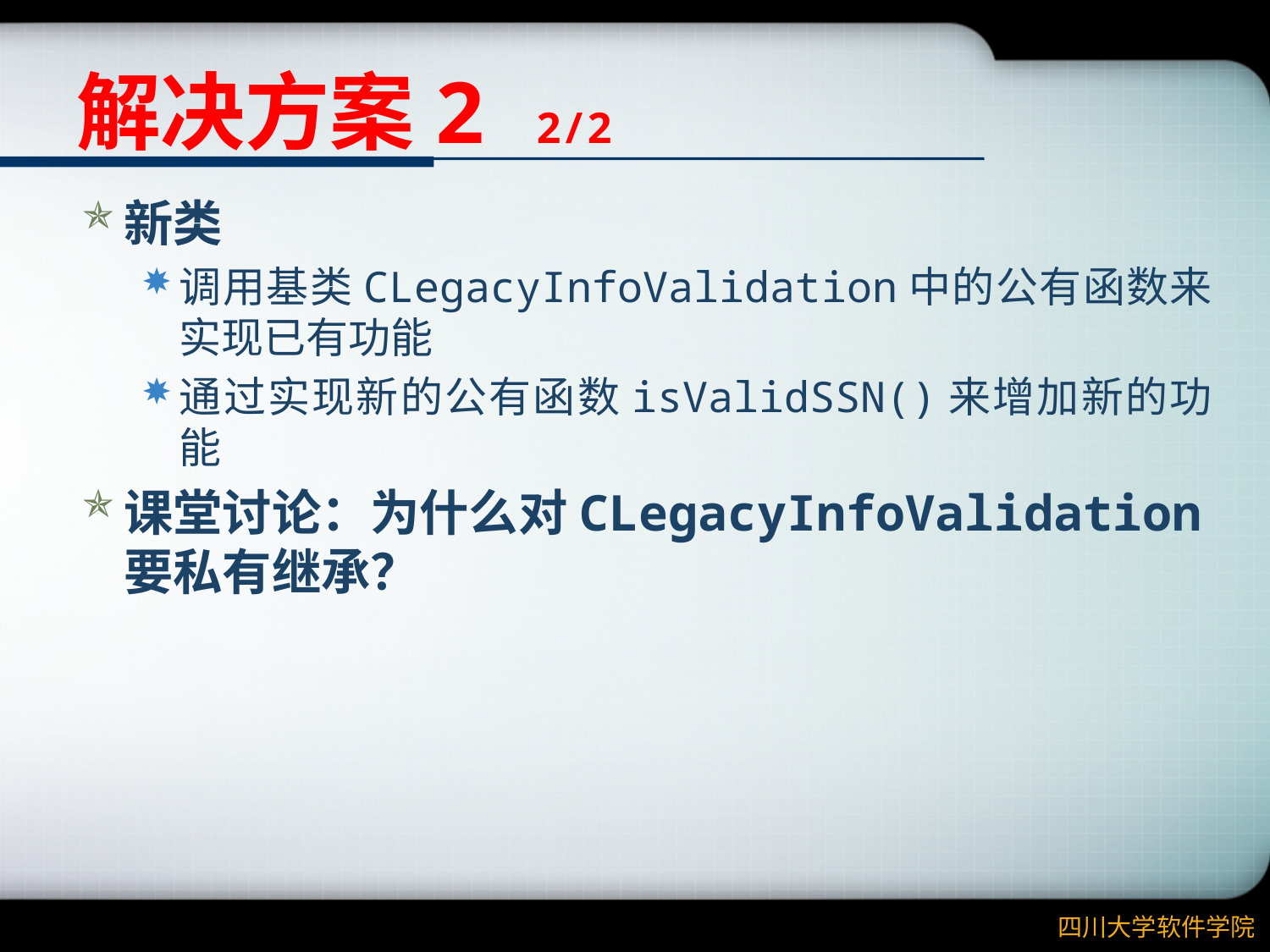

# 解决方案2 2/2
新类
调用基类CLegacyInfoValidation中的公有函数来实现已有功能
通过实现新的公有函数isValidSSN()来增加新的功能
课堂讨论：为什么对CLegacyInfoValidation要私有继承？